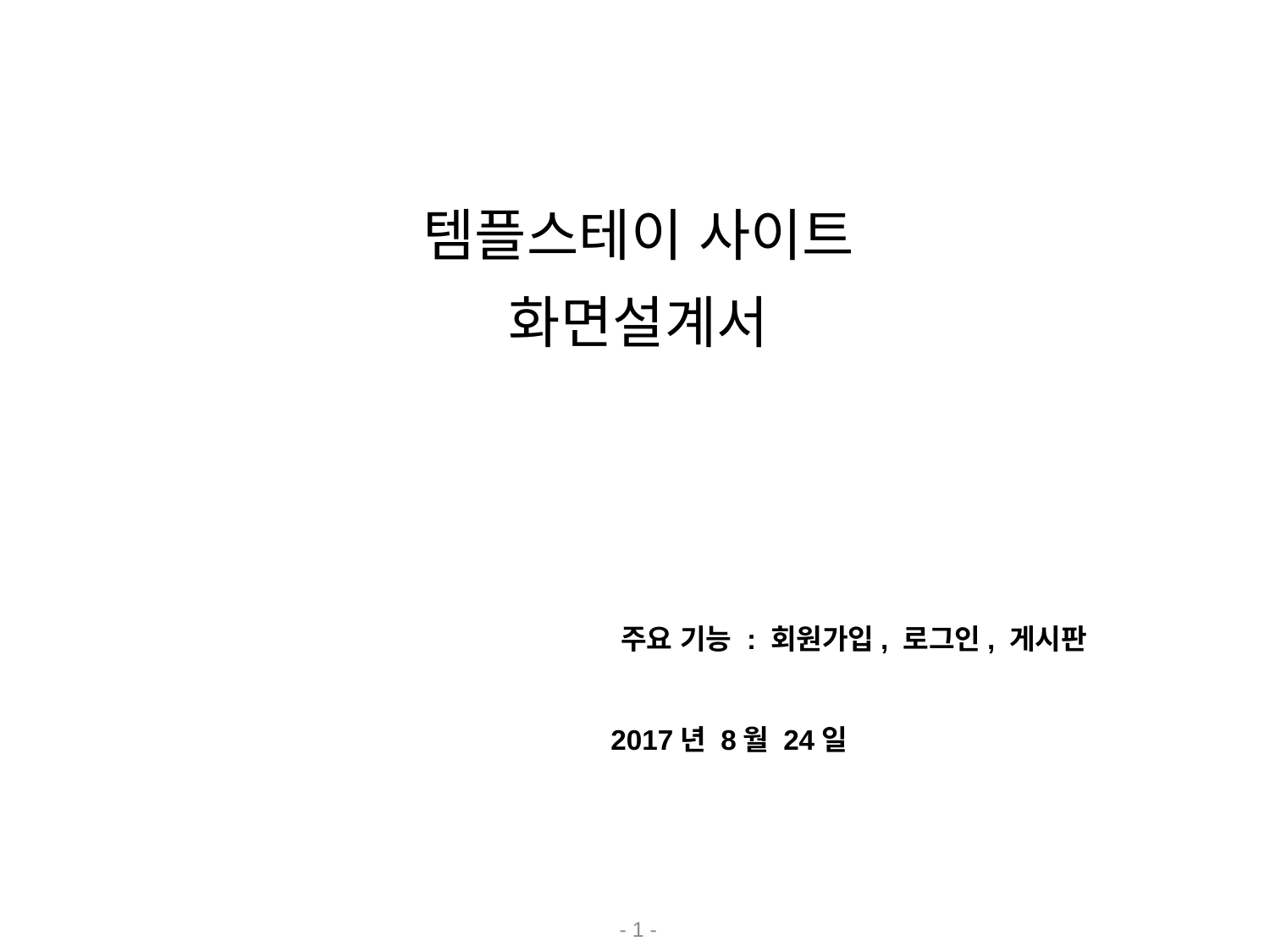

템플스테이 사이트
화면설계서
주요 기능 : 회원가입, 로그인, 게시판
2017년 8월 24일
- 1 -